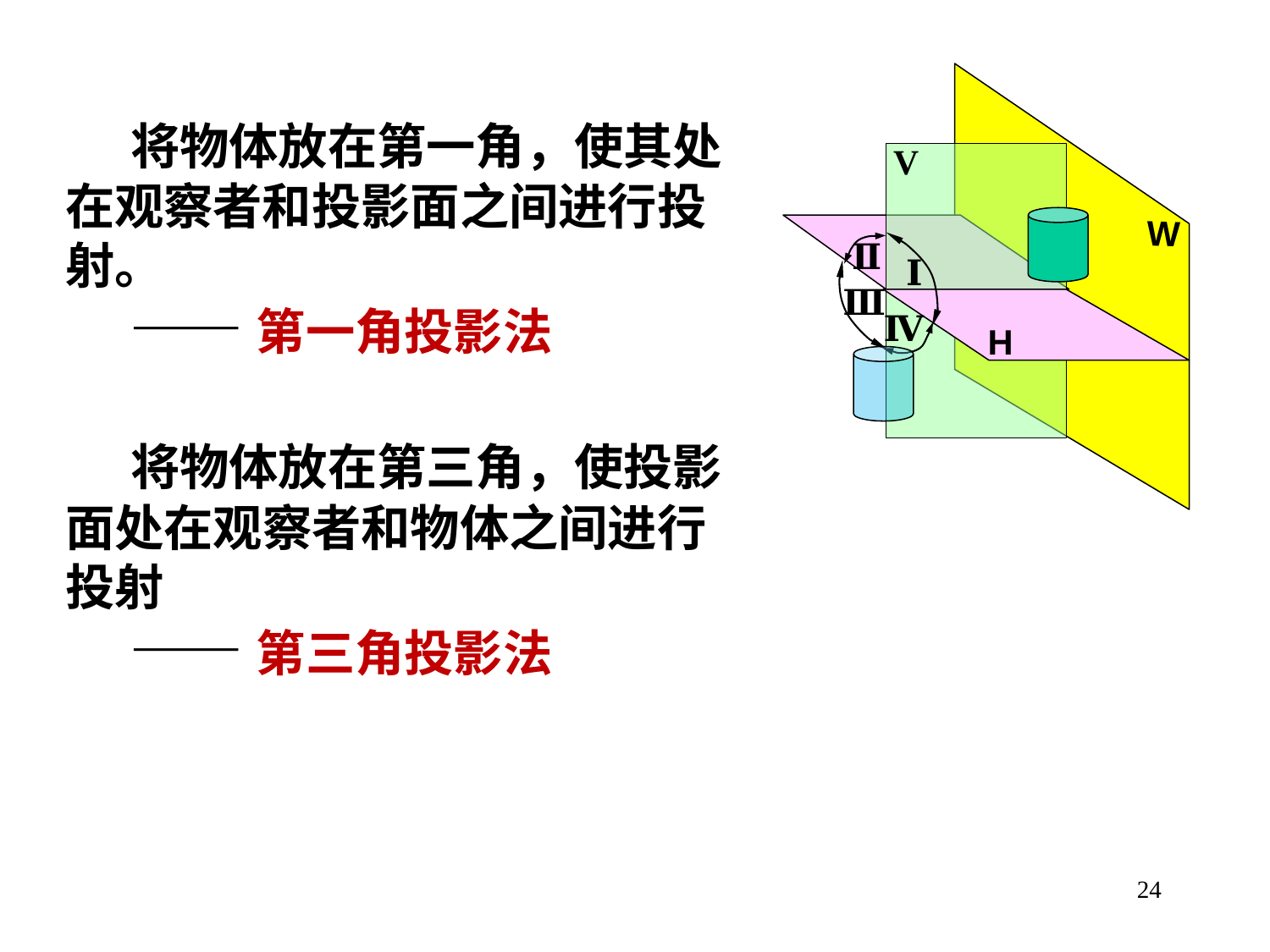

V

W

H
    将物体放在第一角，使其处在观察者和投影面之间进行投射。
     ——第一角投影法

    将物体放在第三角，使投影面处在观察者和物体之间进行投射
     ——第三角投影法

Ⅱ

Ⅰ

Ⅲ
Ⅳ

24